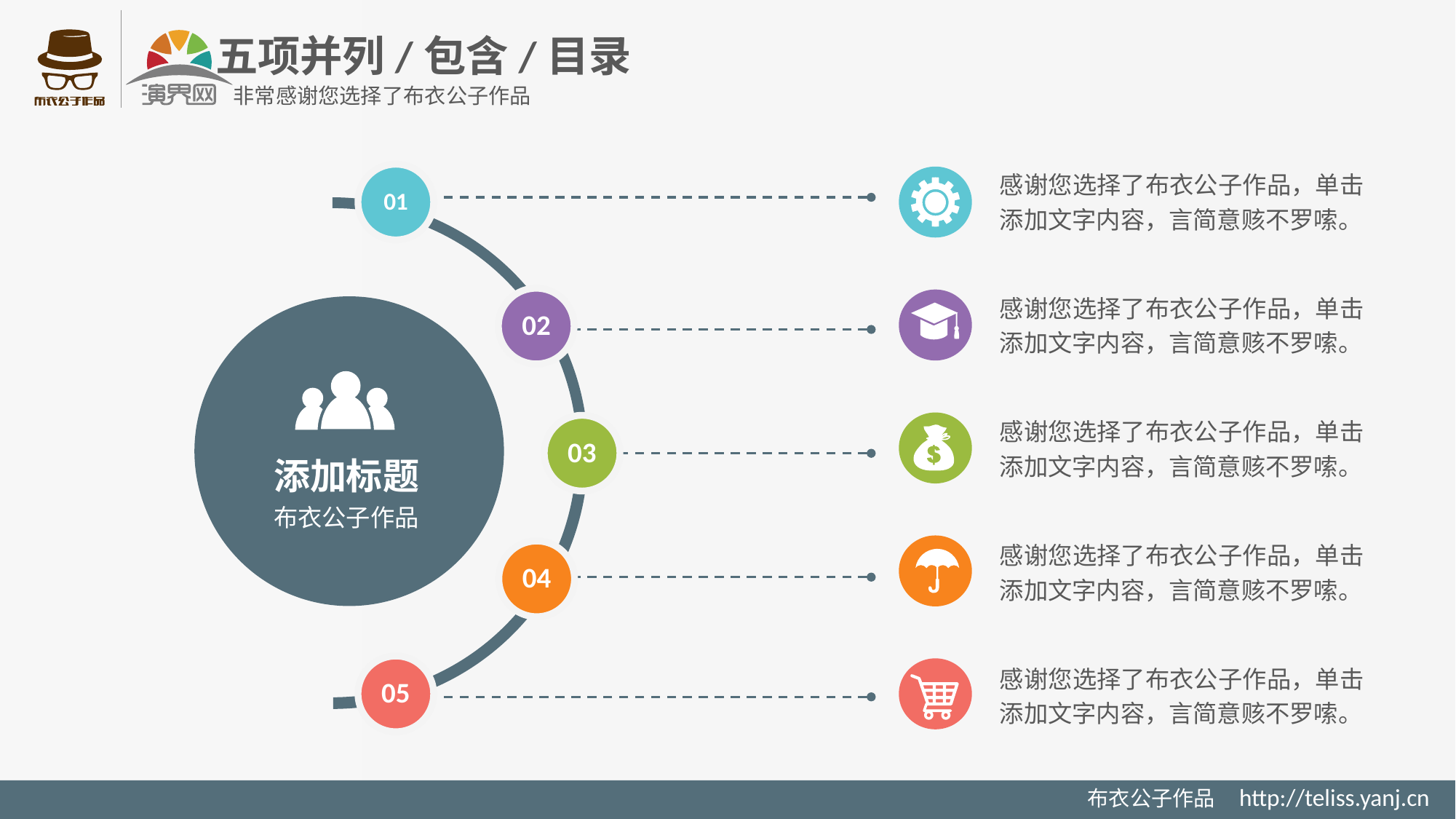

五项并列/包含/目录
非常感谢您选择了布衣公子作品
感谢您选择了布衣公子作品，单击添加文字内容，言简意赅不罗嗦。
01

感谢您选择了布衣公子作品，单击添加文字内容，言简意赅不罗嗦。
02

感谢您选择了布衣公子作品，单击添加文字内容，言简意赅不罗嗦。

03

添加标题
布衣公子作品
感谢您选择了布衣公子作品，单击添加文字内容，言简意赅不罗嗦。

04

感谢您选择了布衣公子作品，单击添加文字内容，言简意赅不罗嗦。
05

布衣公子作品    http://teliss.yanj.cn